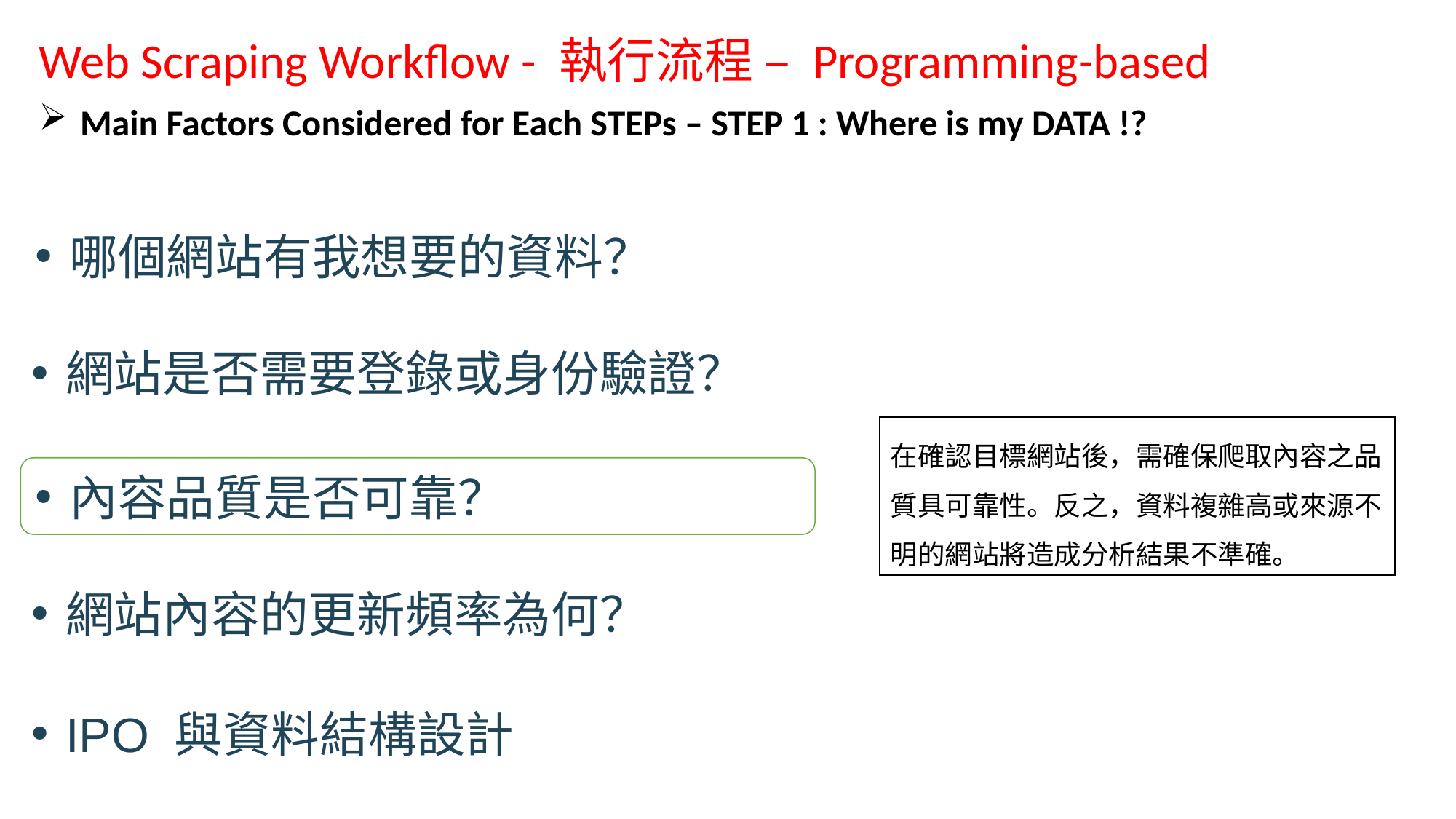

Web Scraping Workflow - 執行流程 – Programming-based
Main Factors Considered for Each STEPs – STEP 1 : Where is my DATA !?
在確認目標網站後，需確保爬取內容之品質具可靠性。反之，資料複雜高或來源不明的網站將造成分析結果不準確。
哪個網站有我想要的資料？
網站是否需要登錄或身份驗證？
內容品質是否可靠？
網站內容的更新頻率為何？
IPO 與資料結構設計